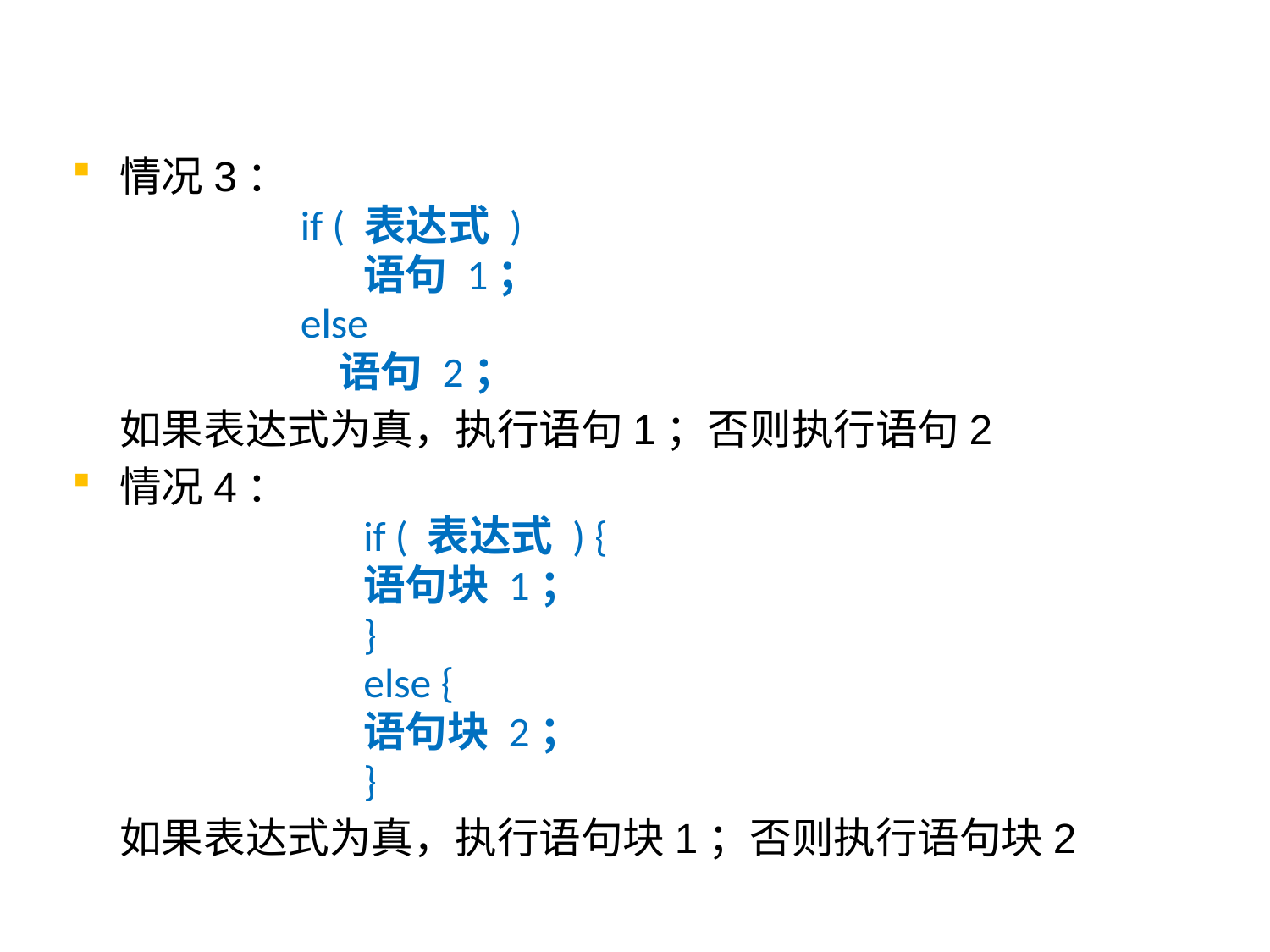

情况3：
	if ( 表达式 )
	语句 1；
	else
		   语句 2；
	如果表达式为真，执行语句1；否则执行语句2
情况4：
	if ( 表达式 ) {
		语句块 1；
	}
	else {
		语句块 2；
	}
	如果表达式为真，执行语句块1；否则执行语句块2